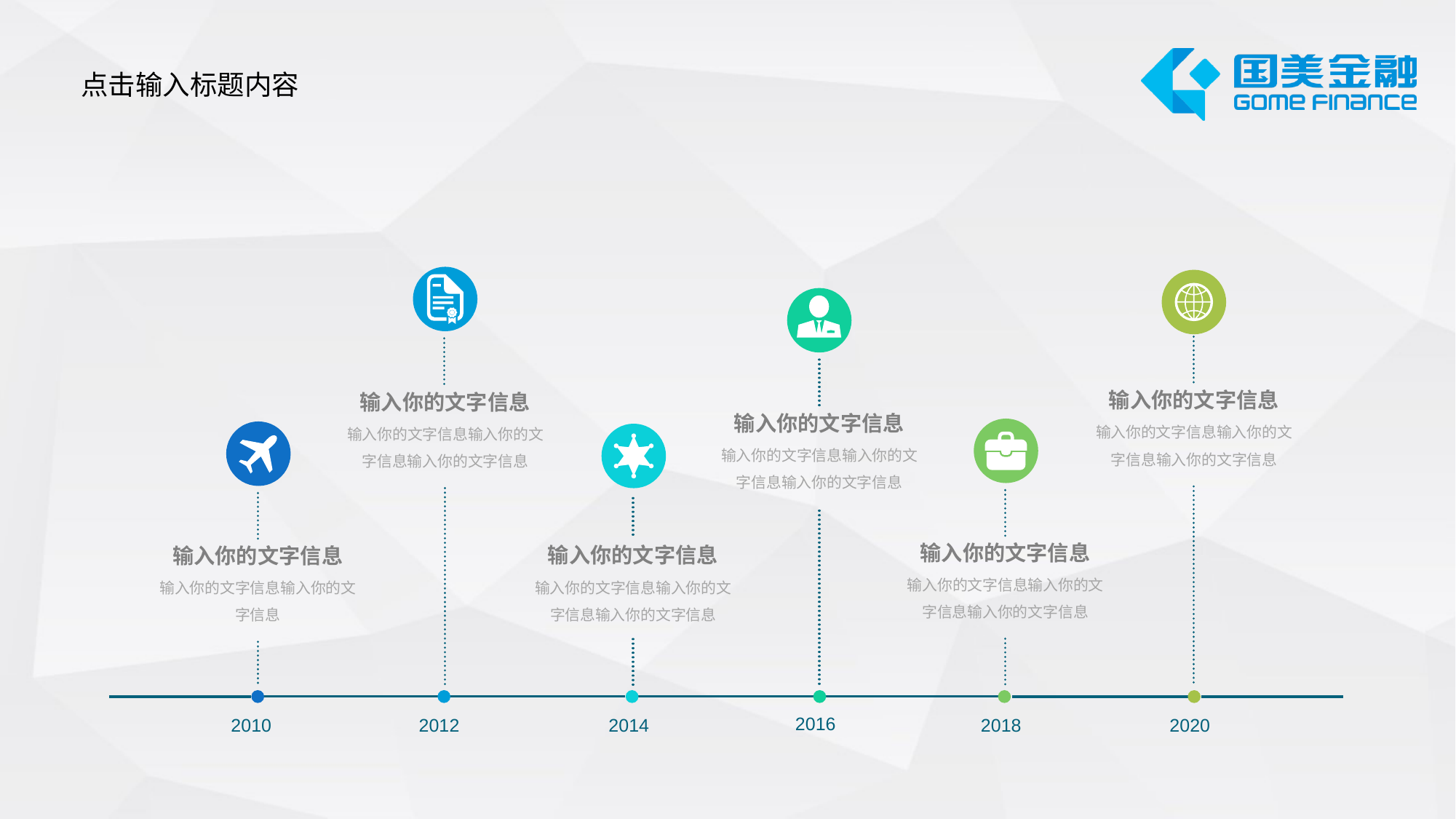

点击输入标题内容

输入你的文字信息
输入你的文字信息
输入你的文字信息
输入你的文字信息输入你的文字信息输入你的文字信息
输入你的文字信息输入你的文字信息输入你的文字信息

输入你的文字信息输入你的文字信息输入你的文字信息

输入你的文字信息
输入你的文字信息
输入你的文字信息
输入你的文字信息输入你的文字信息输入你的文字信息
输入你的文字信息输入你的文字信息输入你的文字信息
输入你的文字信息输入你的文字信息

2016
2010
2012
2014
2018
2020